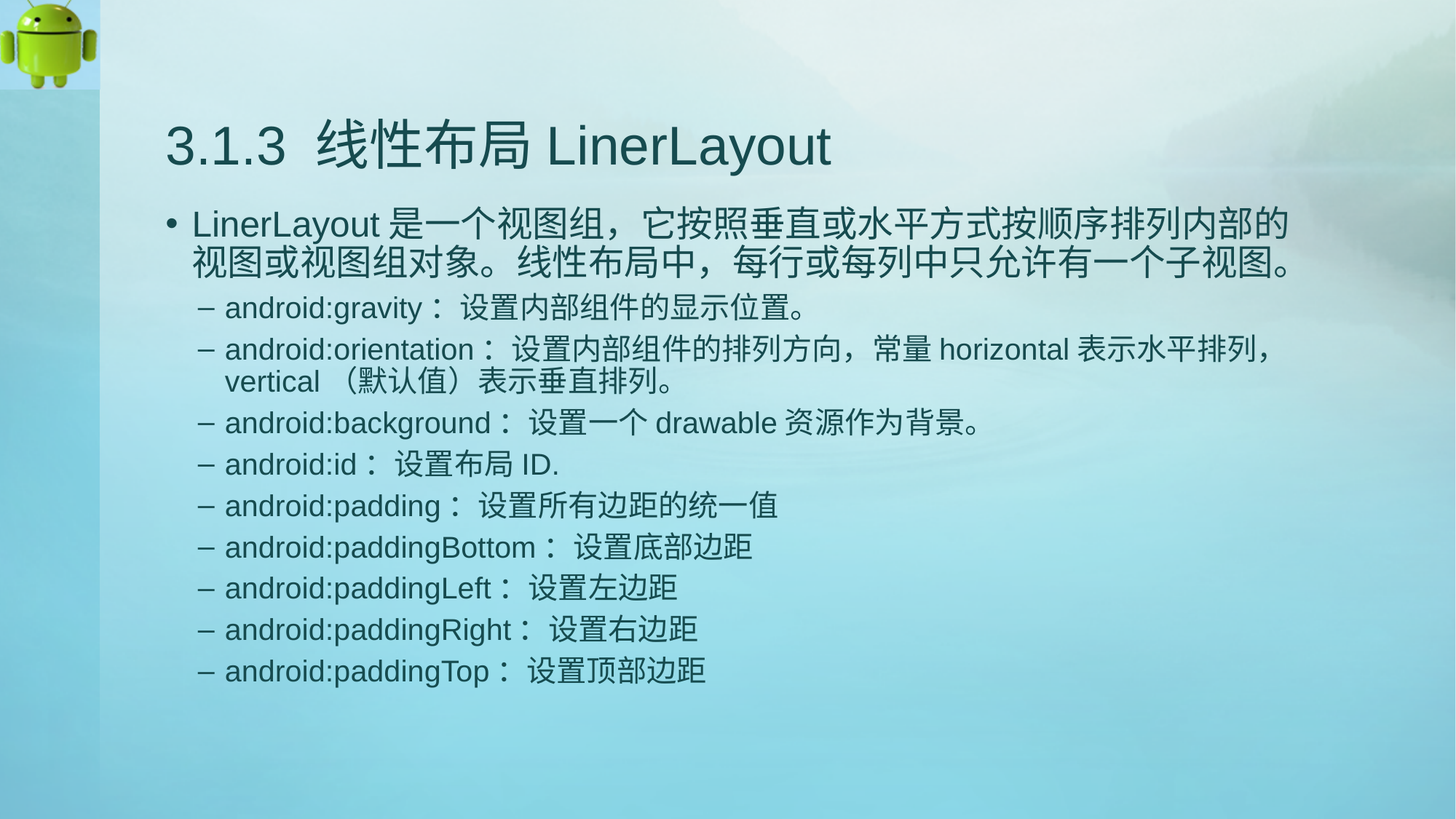

# 3.1.3 线性布局LinerLayout
LinerLayout是一个视图组，它按照垂直或水平方式按顺序排列内部的视图或视图组对象。线性布局中，每行或每列中只允许有一个子视图。
android:gravity：设置内部组件的显示位置。
android:orientation：设置内部组件的排列方向，常量horizontal表示水平排列，vertical（默认值）表示垂直排列。
android:background：设置一个drawable资源作为背景。
android:id：设置布局ID.
android:padding：设置所有边距的统一值
android:paddingBottom：设置底部边距
android:paddingLeft：设置左边距
android:paddingRight：设置右边距
android:paddingTop：设置顶部边距